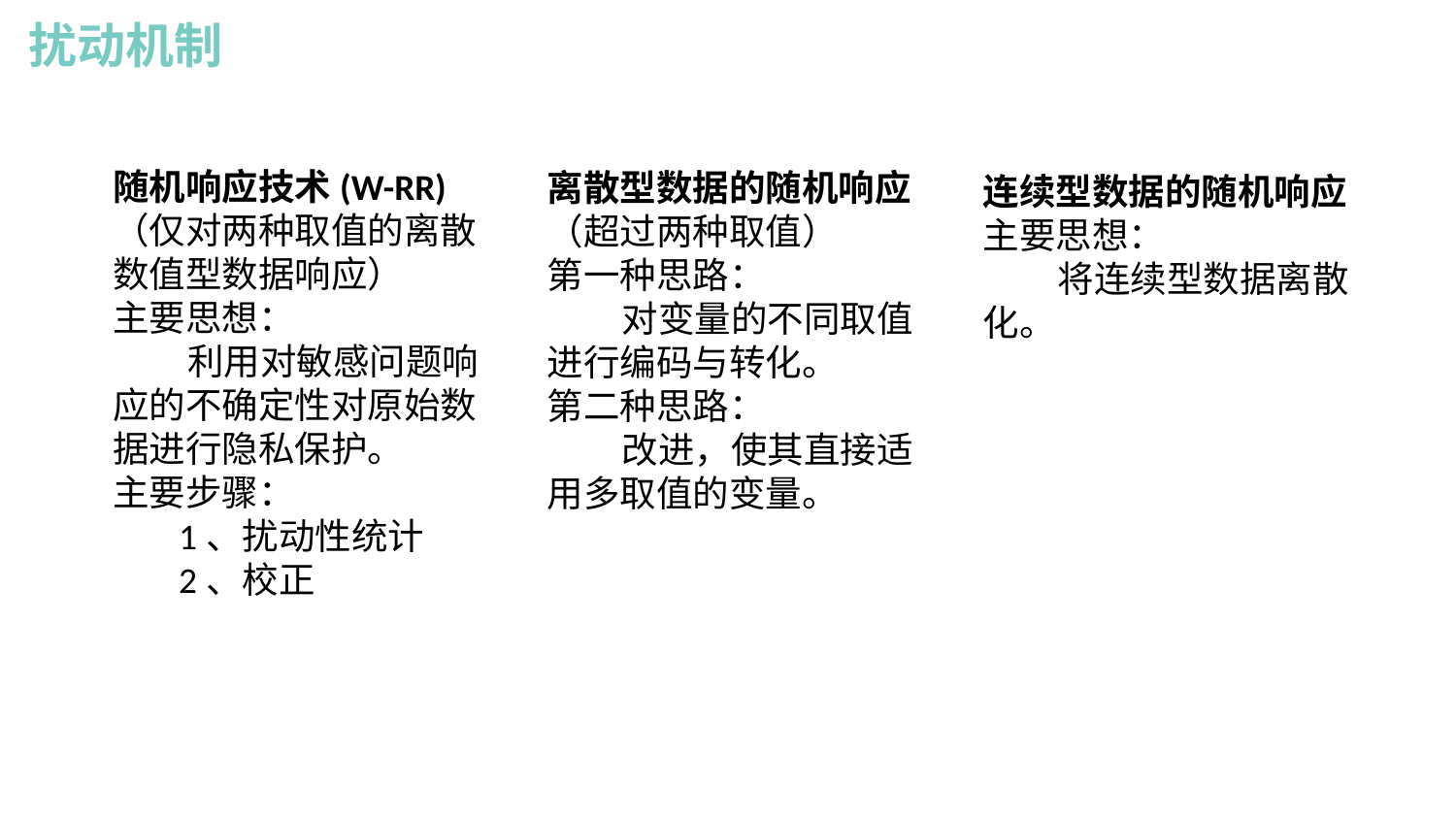

扰动机制
随机响应技术(W-RR)
（仅对两种取值的离散数值型数据响应）
主要思想：
        利用对敏感问题响应的不确定性对原始数据进行隐私保护。
主要步骤：
        1、扰动性统计
        2、校正
离散型数据的随机响应
（超过两种取值）
第一种思路：
        对变量的不同取值进行编码与转化。
第二种思路：
        改进，使其直接适用多取值的变量。
连续型数据的随机响应
主要思想：
        将连续型数据离散化。